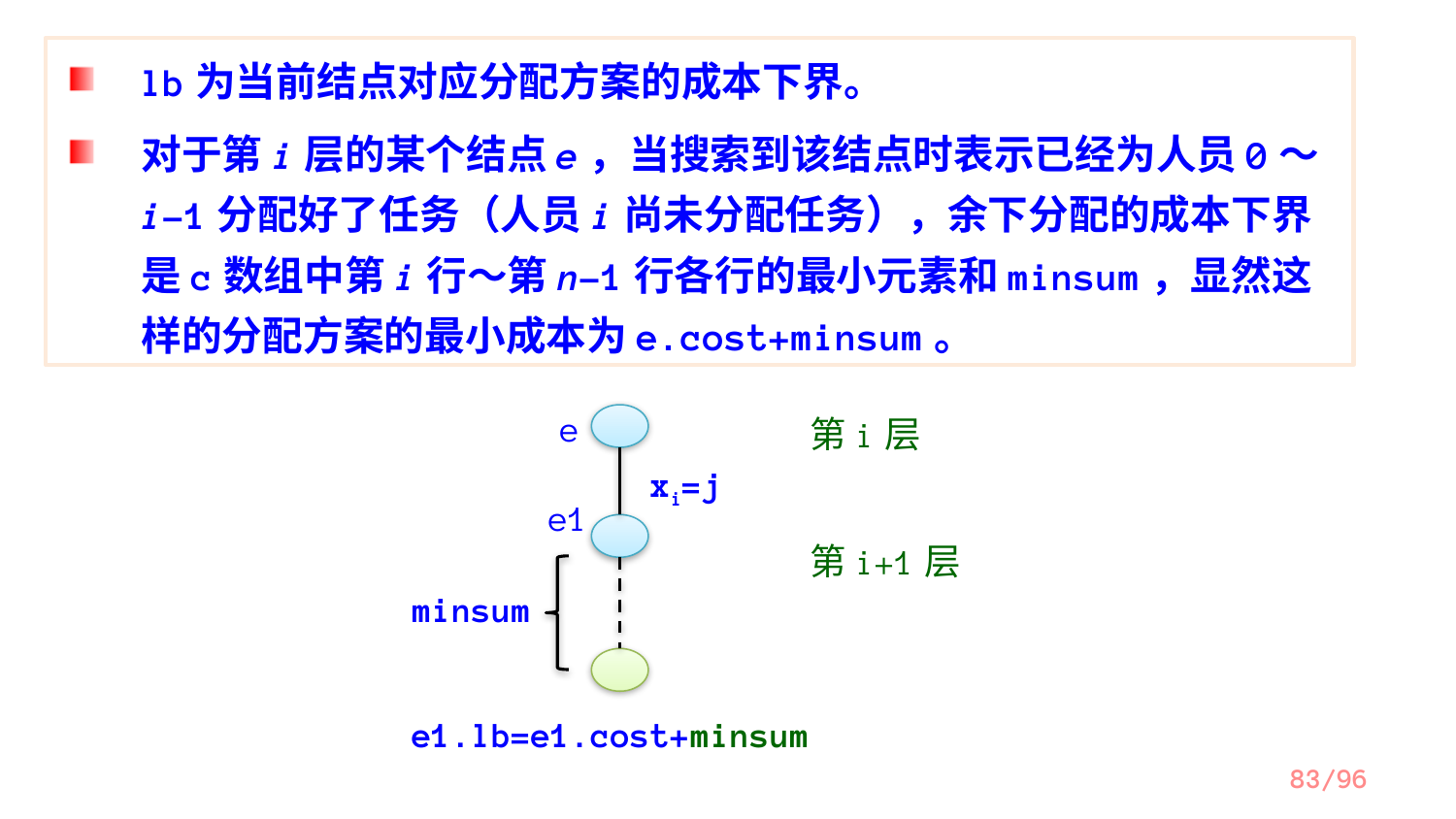

lb为当前结点对应分配方案的成本下界。
对于第i层的某个结点e，当搜索到该结点时表示已经为人员0～i-1分配好了任务（人员i尚未分配任务），余下分配的成本下界是c数组中第i行～第n-1行各行的最小元素和minsum，显然这样的分配方案的最小成本为e.cost+minsum。
e

第i层
xi=j
e1

第i+1层

minsum

e1.lb=e1.cost+minsum
83/96